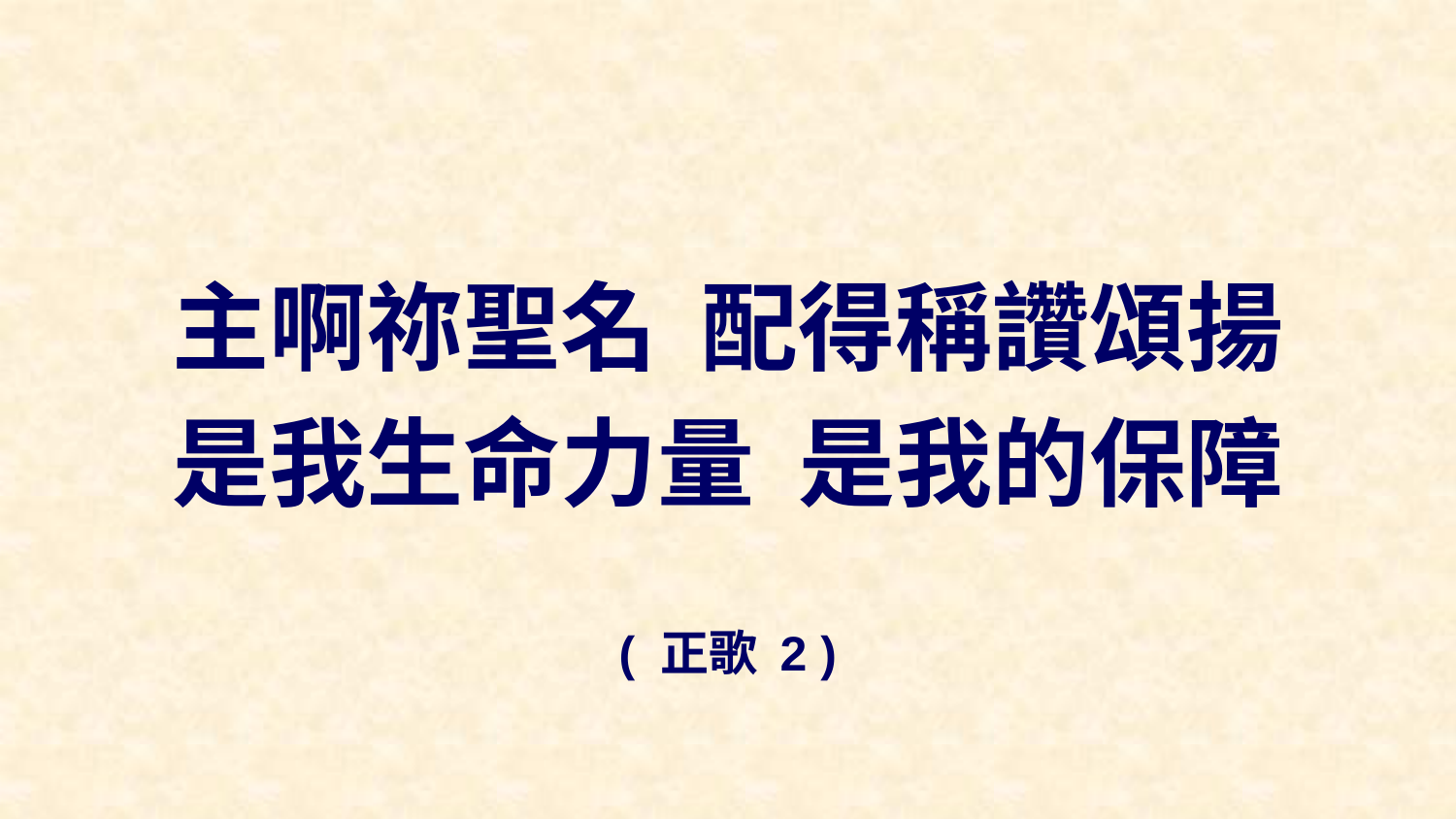

主啊祢聖名  配得稱讚頌揚
是我生命力量  是我的保障
( 正歌 2 )